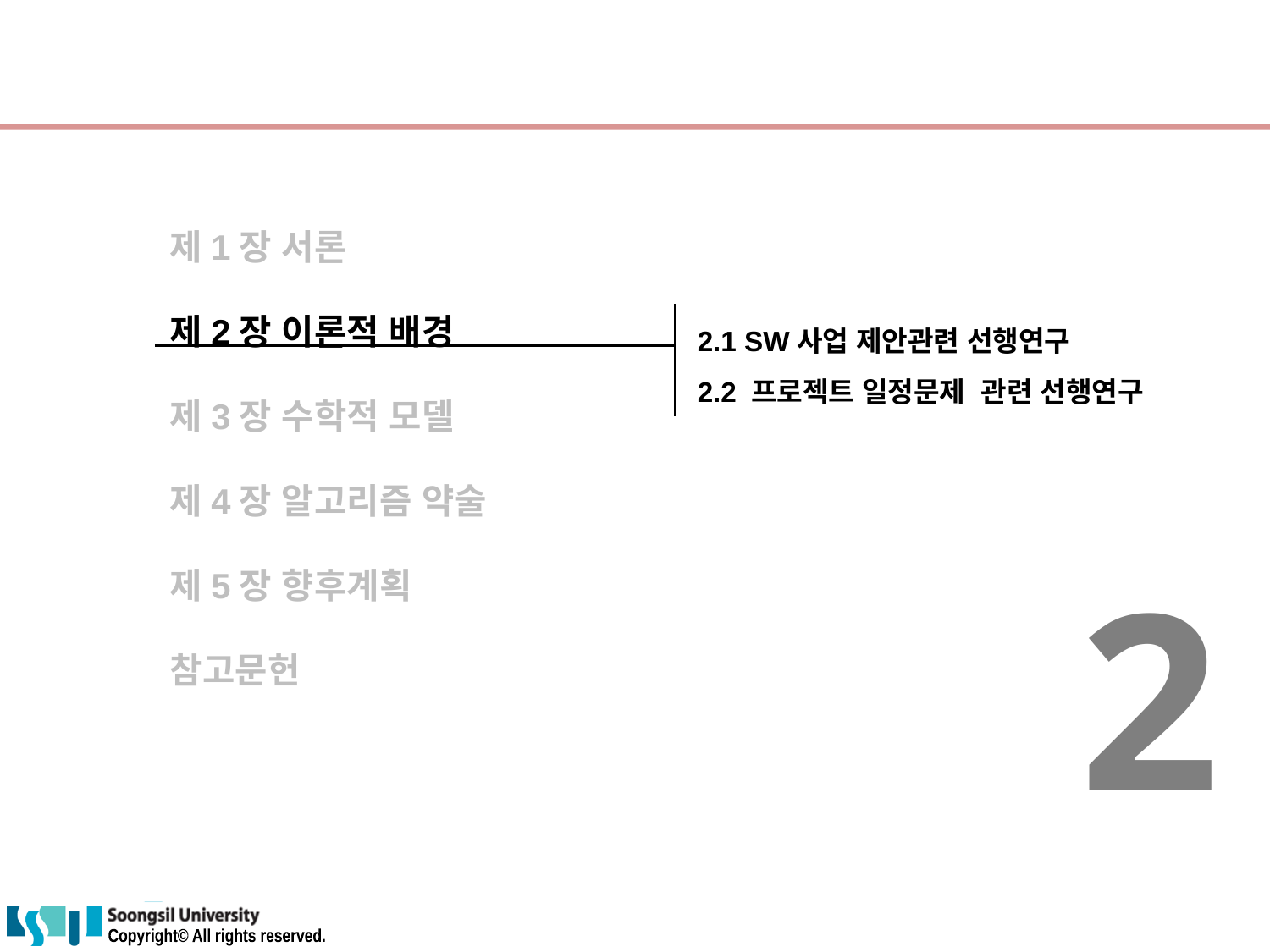

제1장 서론
제2장 이론적 배경
제3장 수학적 모델
제4장 알고리즘 약술
제5장 향후계획
참고문헌

2.1 SW사업 제안관련 선행연구
2.2 프로젝트 일정문제  관련 선행연구
2